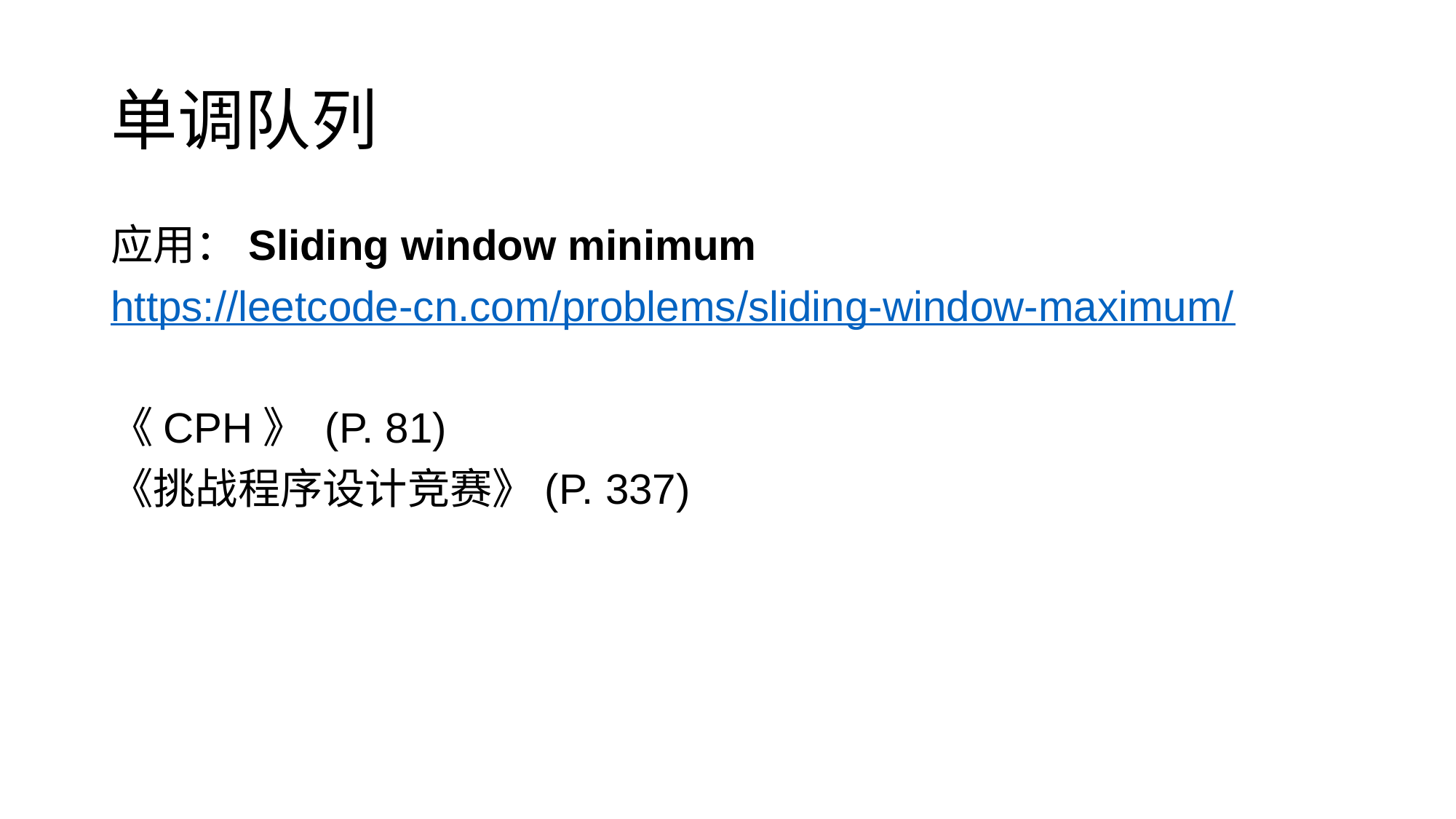

# 单调队列
应用：Sliding window minimum
https://leetcode-cn.com/problems/sliding-window-maximum/

《CPH》 (P. 81)
《挑战程序设计竞赛》(P. 337)